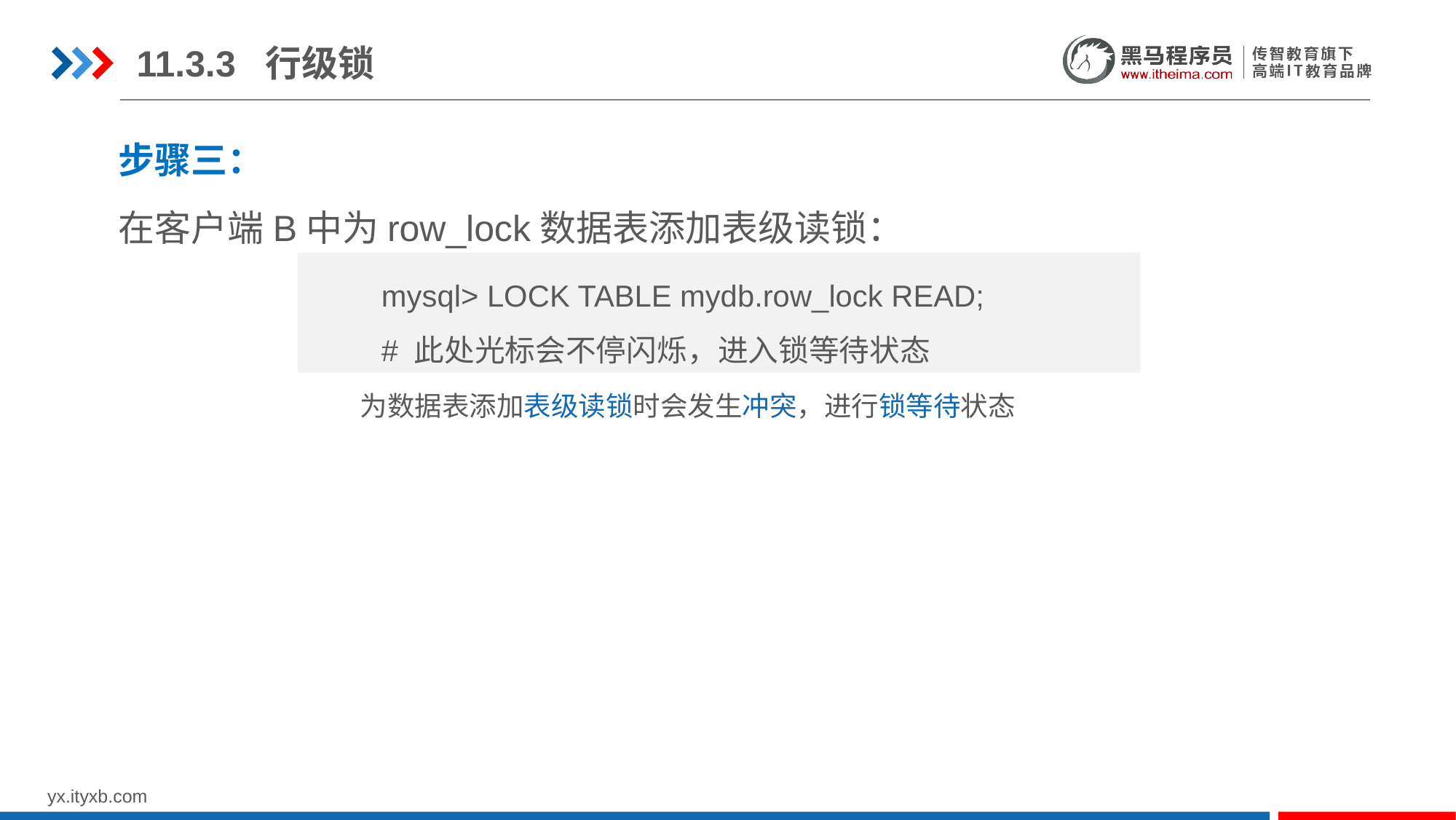

11.3.3  行级锁
步骤三：
在客户端B中为row_lock数据表添加表级读锁：
mysql> LOCK TABLE mydb.row_lock READ;
# 此处光标会不停闪烁，进入锁等待状态
为数据表添加表级读锁时会发生冲突，进行锁等待状态